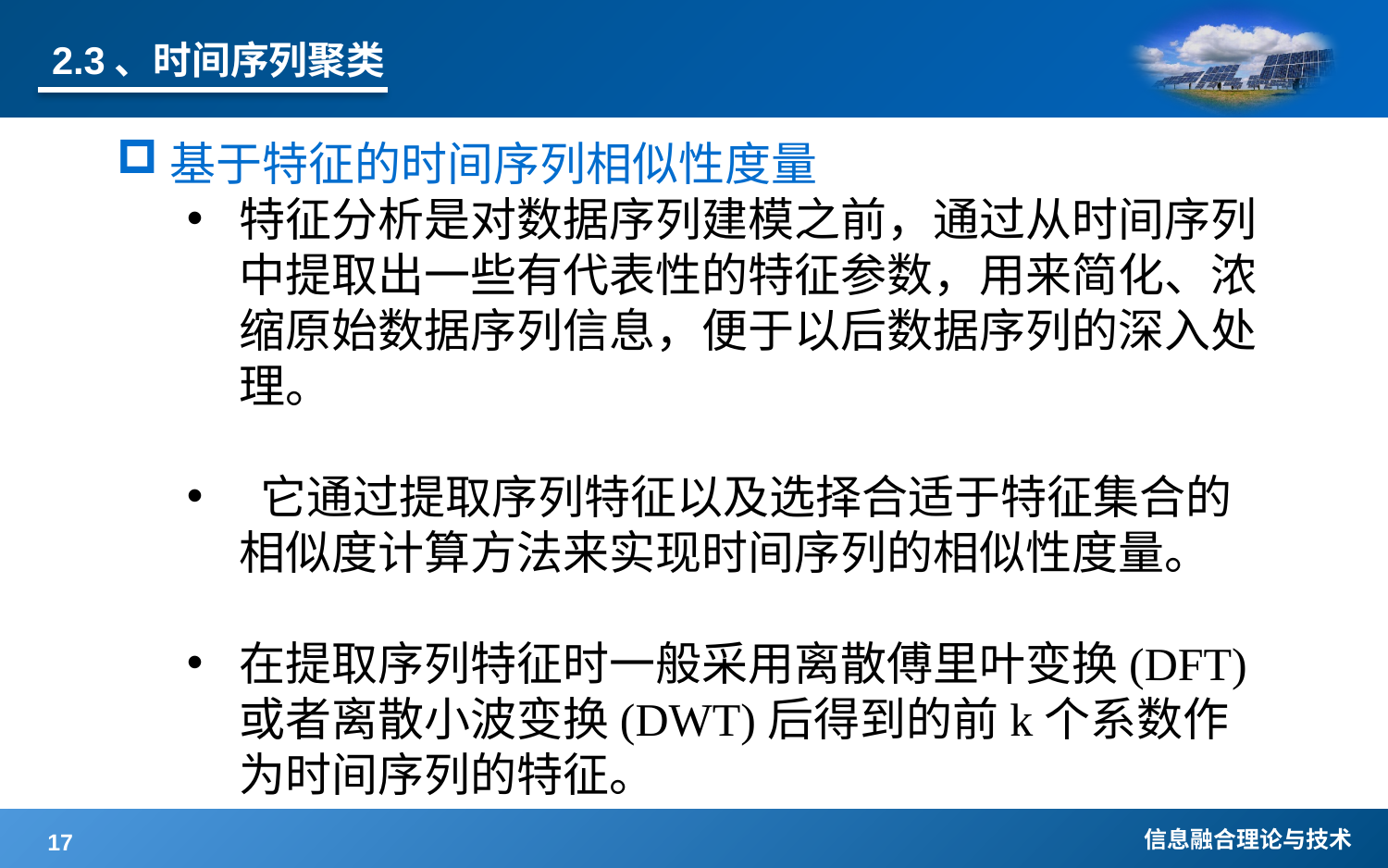

2.3、时间序列聚类
基于特征的时间序列相似性度量
特征分析是对数据序列建模之前，通过从时间序列中提取出一些有代表性的特征参数，用来简化、浓缩原始数据序列信息，便于以后数据序列的深入处理。

 它通过提取序列特征以及选择合适于特征集合的相似度计算方法来实现时间序列的相似性度量。

在提取序列特征时一般采用离散傅里叶变换(DFT)或者离散小波变换(DWT)后得到的前k个系数作为时间序列的特征。